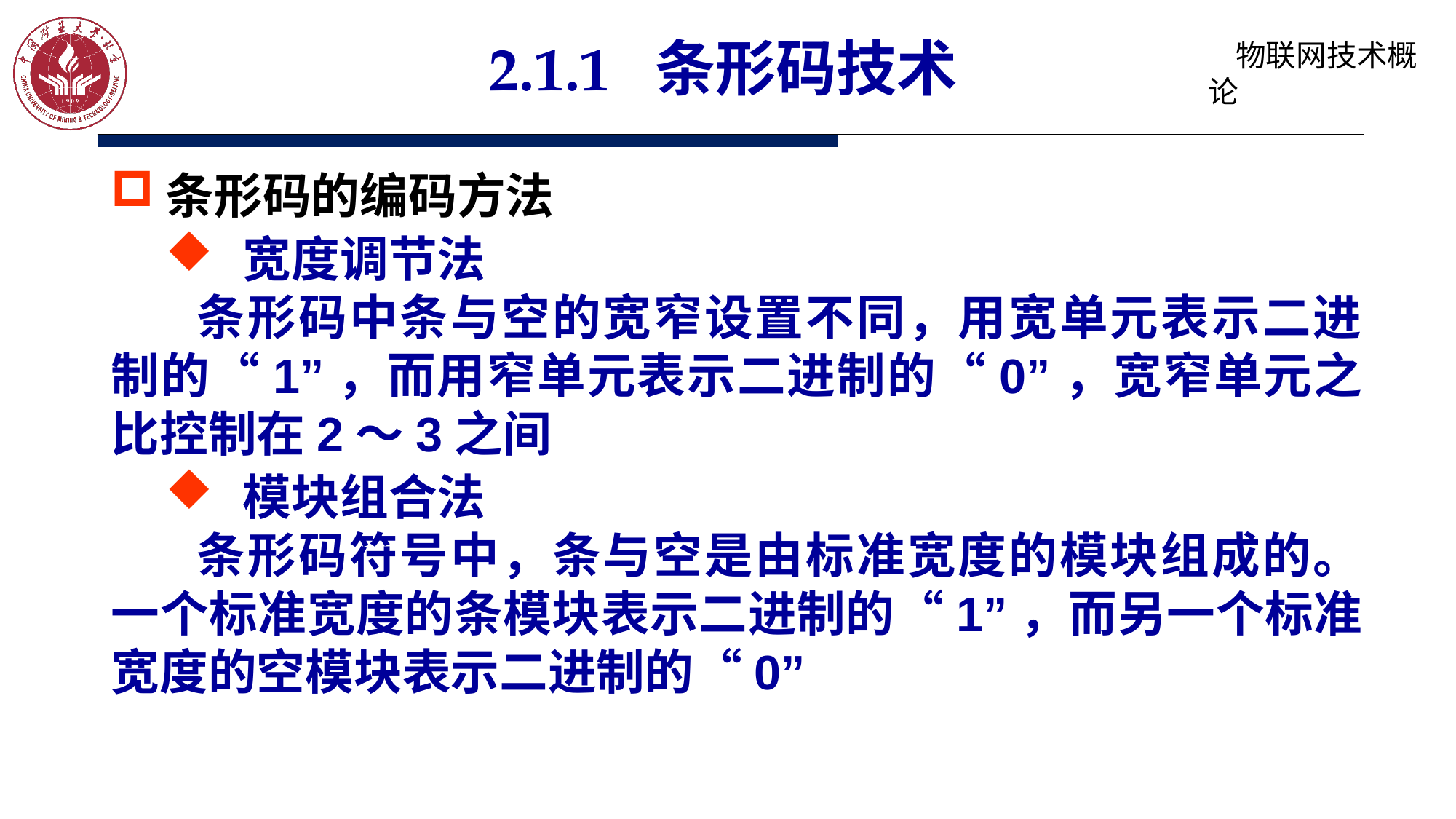

# 2.1.1  条形码技术
条形码的编码方法
 宽度调节法
条形码中条与空的宽窄设置不同，用宽单元表示二进制的“1”，而用窄单元表示二进制的“0”，宽窄单元之比控制在2～3之间
 模块组合法
条形码符号中，条与空是由标准宽度的模块组成的。一个标准宽度的条模块表示二进制的“1”，而另一个标准宽度的空模块表示二进制的“0”